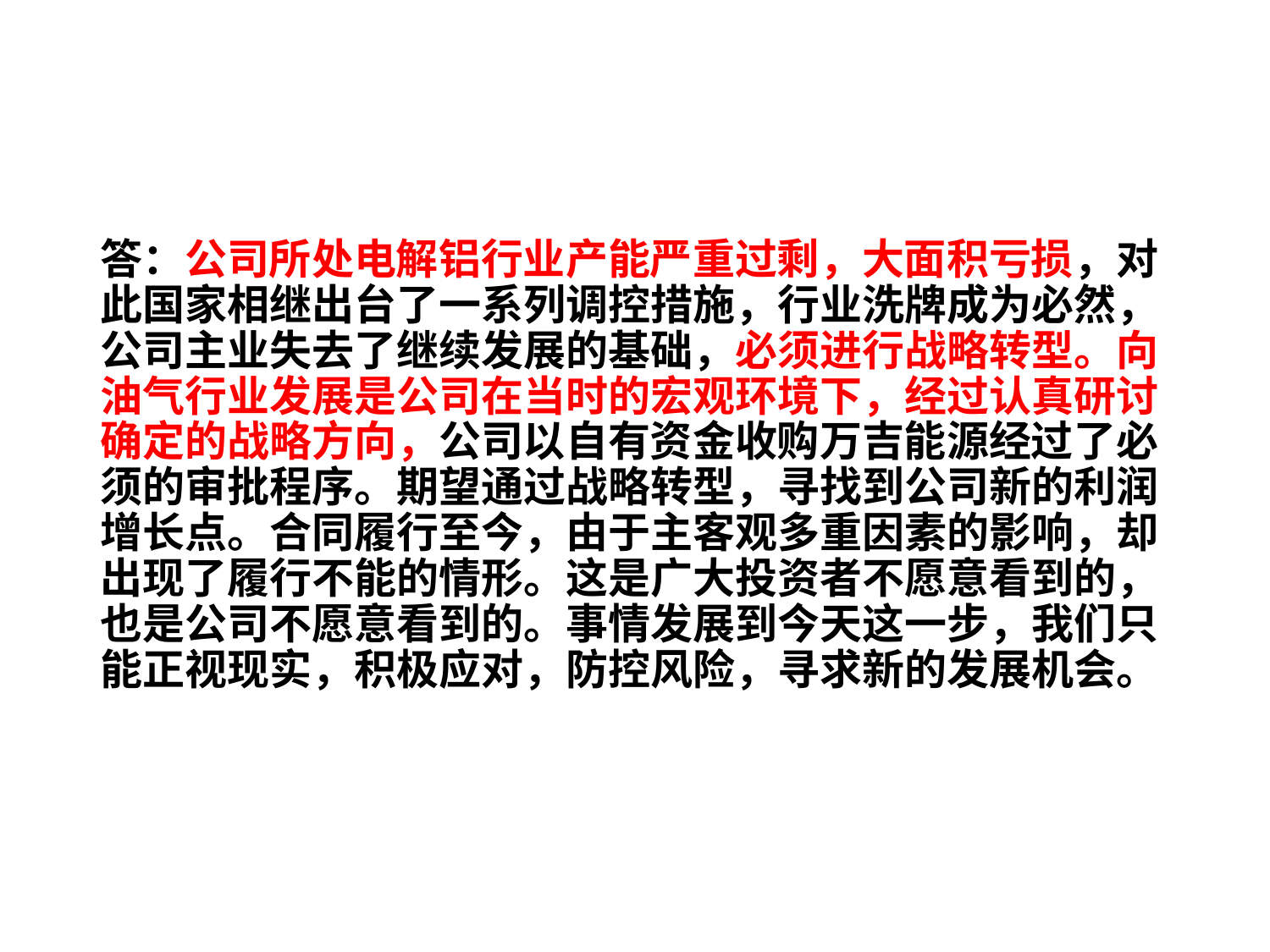

#
答：公司所处电解铝行业产能严重过剩，大面积亏损，对此国家相继出台了一系列调控措施，行业洗牌成为必然，公司主业失去了继续发展的基础，必须进行战略转型。向油气行业发展是公司在当时的宏观环境下，经过认真研讨确定的战略方向，公司以自有资金收购万吉能源经过了必须的审批程序。期望通过战略转型，寻找到公司新的利润增长点。合同履行至今，由于主客观多重因素的影响，却出现了履行不能的情形。这是广大投资者不愿意看到的，也是公司不愿意看到的。事情发展到今天这一步，我们只能正视现实，积极应对，防控风险，寻求新的发展机会。